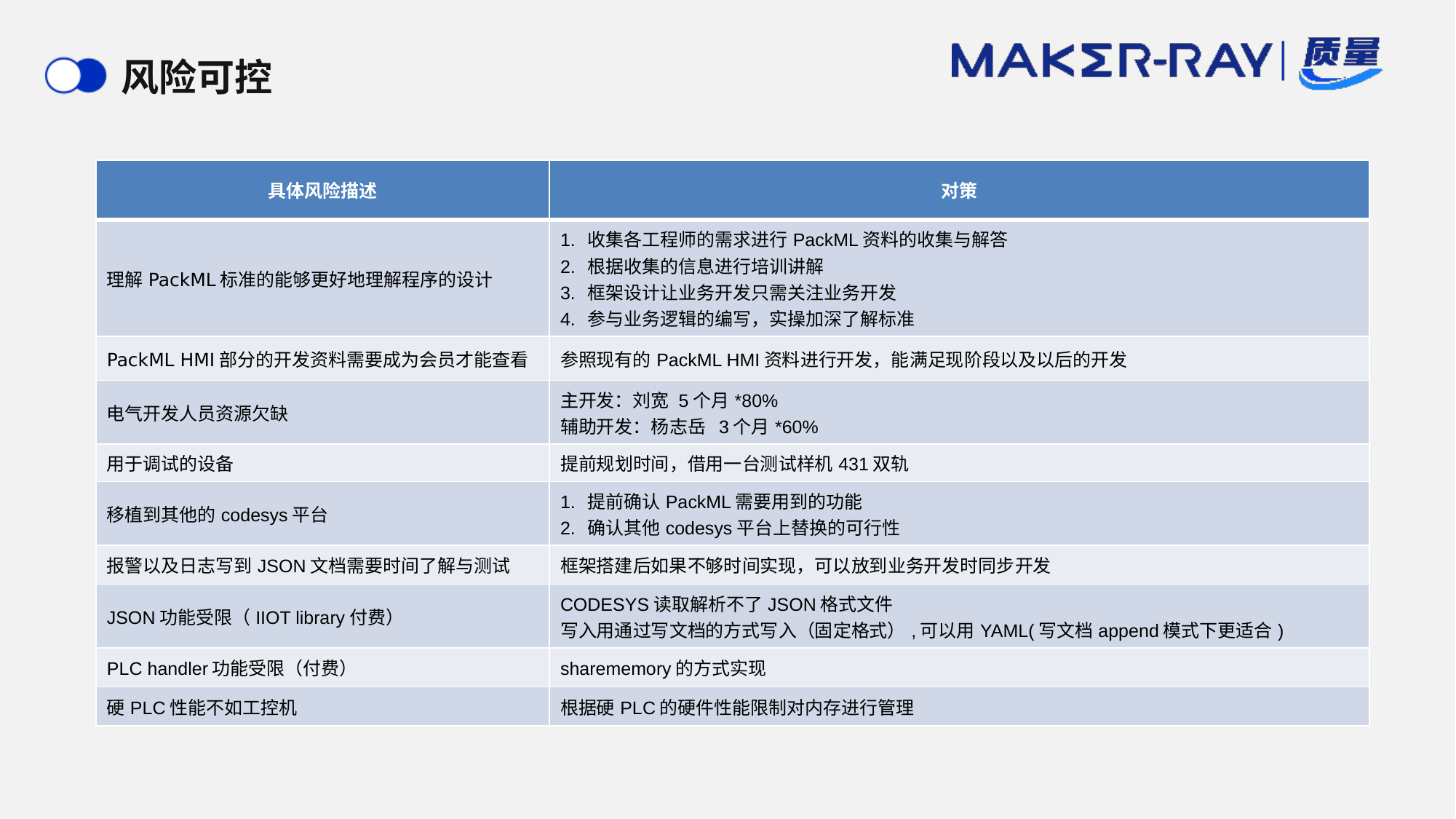

# 风险可控
| 具体风险描述 | 对策 |
| --- | --- |
| 理解PackML标准的能够更好地理解程序的设计 | 收集各工程师的需求进行PackML资料的收集与解答 根据收集的信息进行培训讲解 框架设计让业务开发只需关注业务开发 参与业务逻辑的编写，实操加深了解标准 |
| PackML HMI部分的开发资料需要成为会员才能查看 | 参照现有的PackML HMI资料进行开发，能满足现阶段以及以后的开发 |
| 电气开发人员资源欠缺 | 主开发：刘宽 5个月\*80% 辅助开发：杨志岳 3个月\*60% |
| 用于调试的设备 | 提前规划时间，借用一台测试样机431双轨 |
| 移植到其他的codesys平台 | 提前确认PackML需要用到的功能 确认其他codesys平台上替换的可行性 |
| 报警以及日志写到JSON文档需要时间了解与测试 | 框架搭建后如果不够时间实现，可以放到业务开发时同步开发 |
| JSON功能受限（IIOT library付费） | CODESYS读取解析不了JSON格式文件 写入用通过写文档的方式写入（固定格式）,可以用YAML(写文档append模式下更适合) |
| PLC handler功能受限（付费） | sharememory的方式实现 |
| 硬PLC性能不如工控机 | 根据硬PLC的硬件性能限制对内存进行管理 |